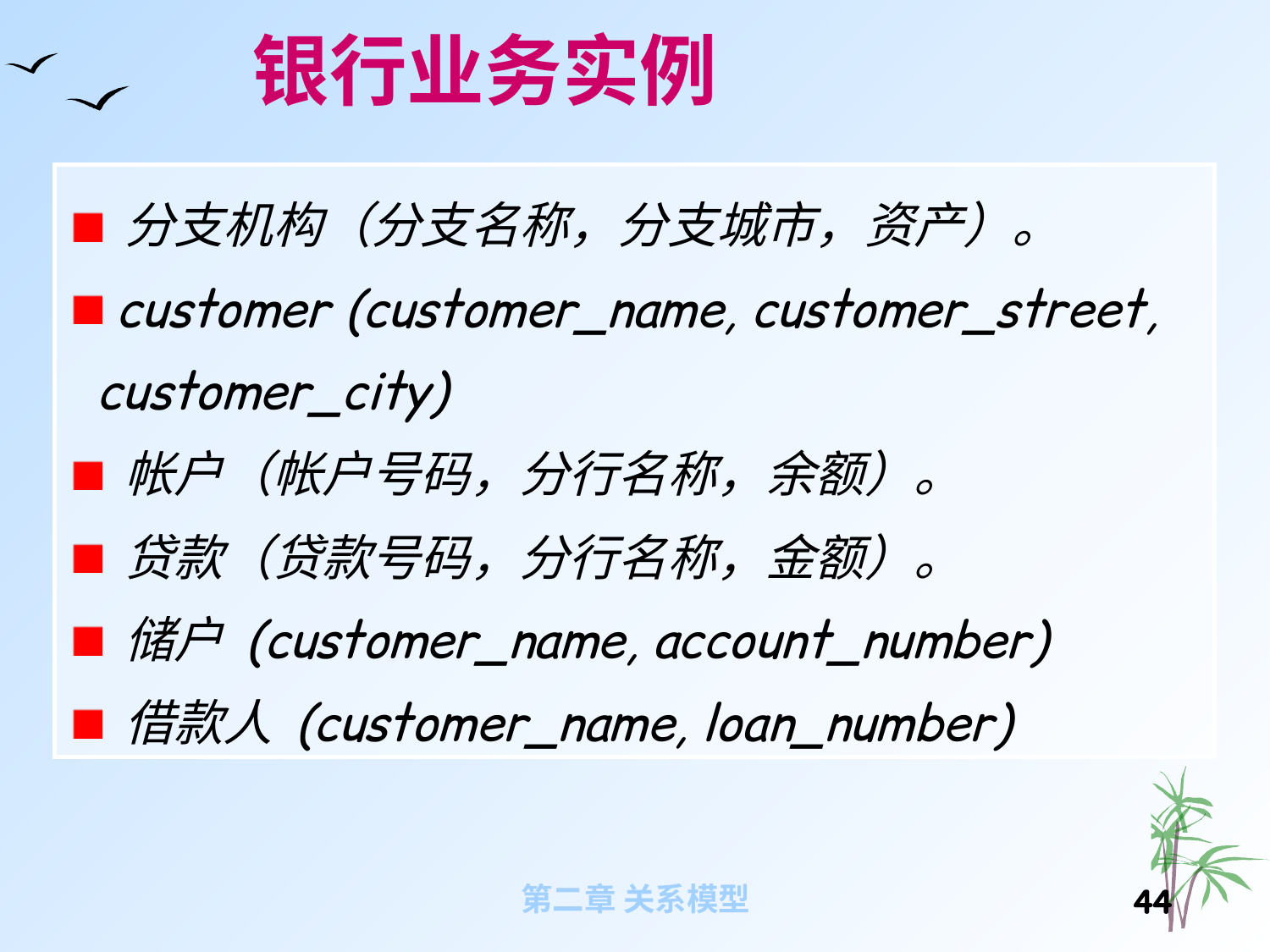

银行业务实例
 分支机构（分支名称，分支城市，资产）。
 customer (customer_name, customer_street, customer_city)
 帐户（帐户号码，分行名称，余额）。
 贷款（贷款号码，分行名称，金额）。
 储户 (customer_name, account_number)
 借款人 (customer_name, loan_number)
第二章 关系模型
44